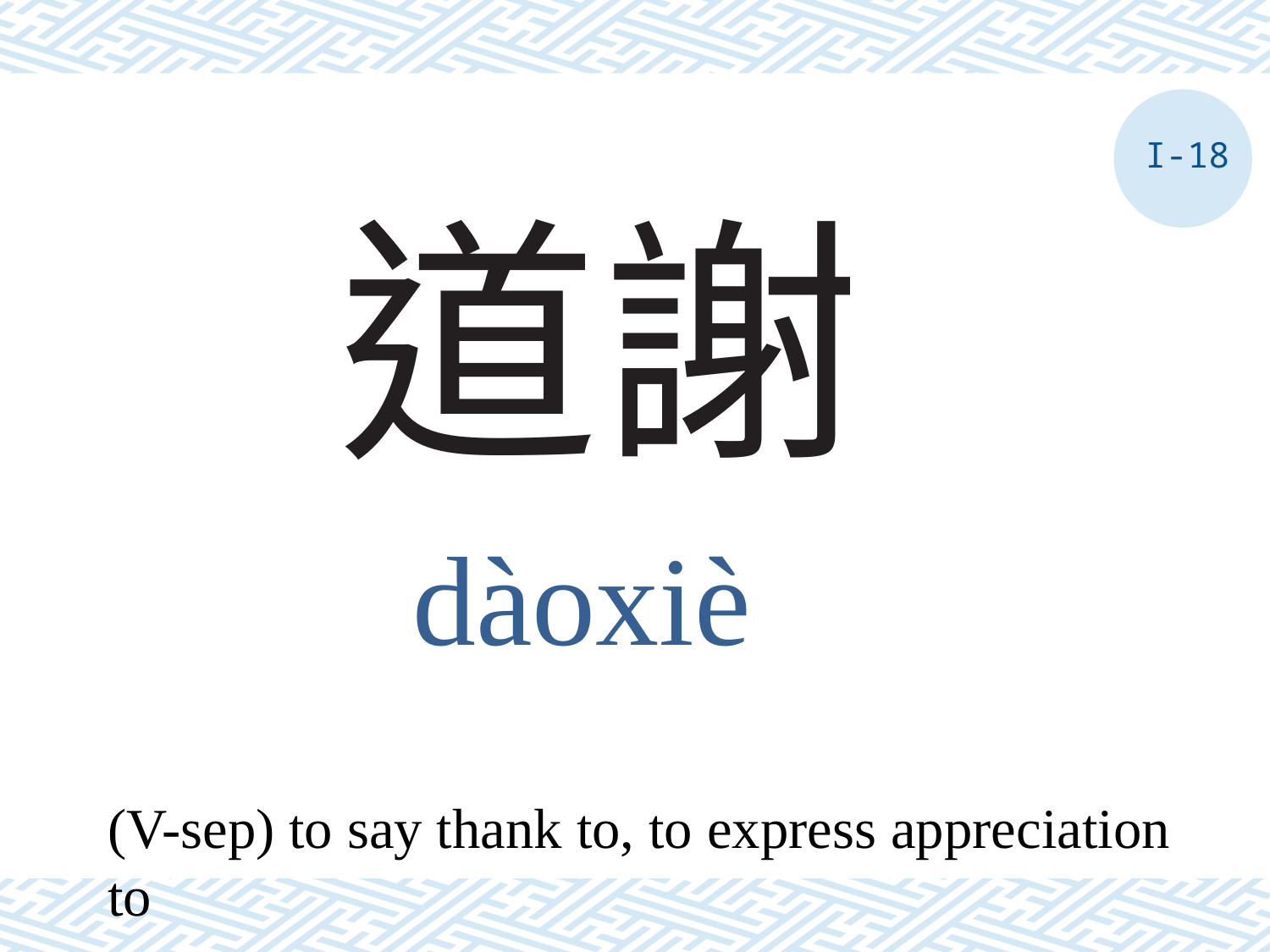

I-18

# 道謝
dàoxiè
(V-sep) to say thank to, to express appreciation to